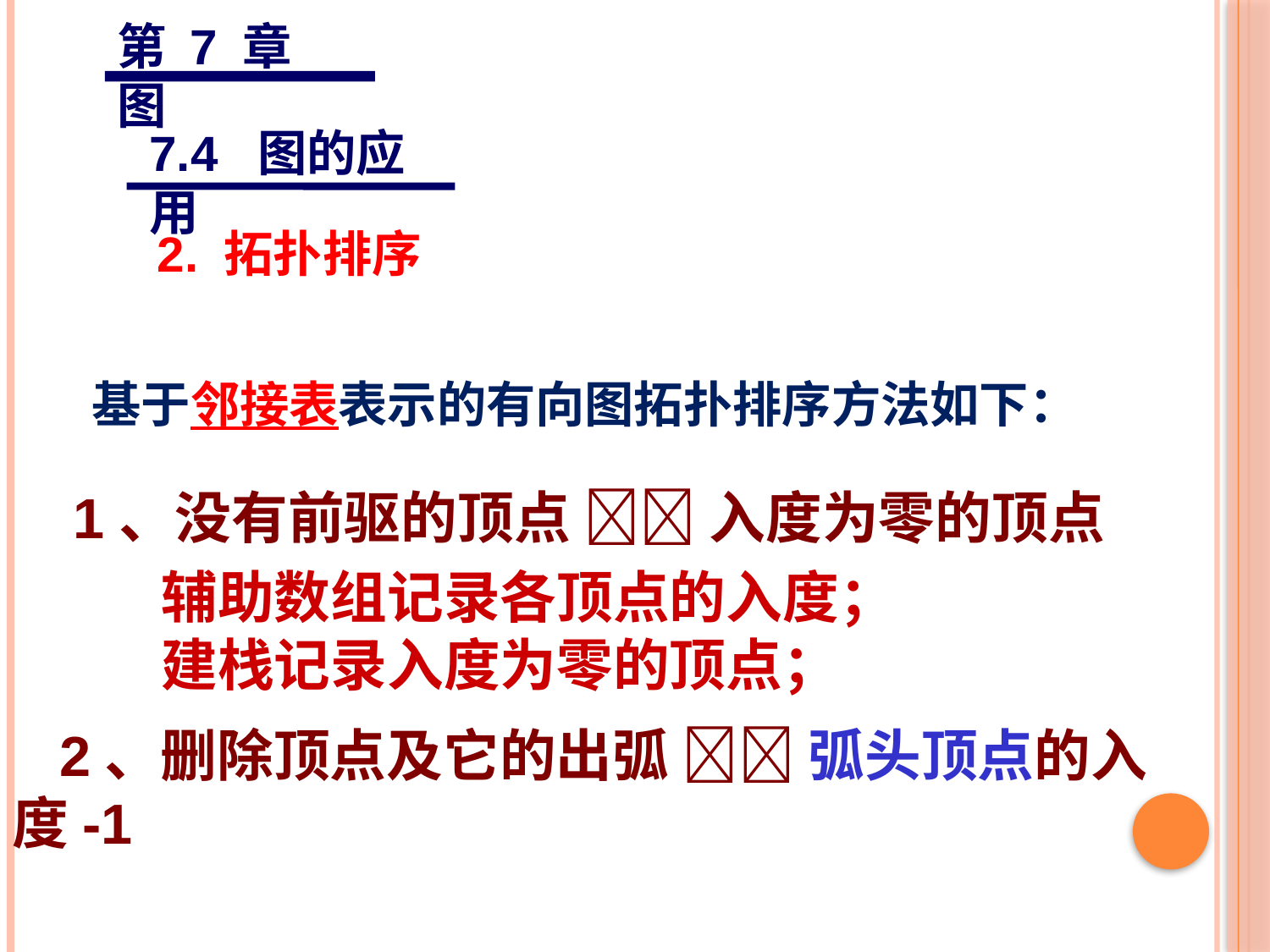

第 7 章  图

7.4  图的应用

2. 拓扑排序
基于邻接表表示的有向图拓扑排序方法如下：
  1、没有前驱的顶点 ≡≡ 入度为零的顶点
辅助数组记录各顶点的入度；
建栈记录入度为零的顶点；
   2、删除顶点及它的出弧 ≡≡ 弧头顶点的入度-1